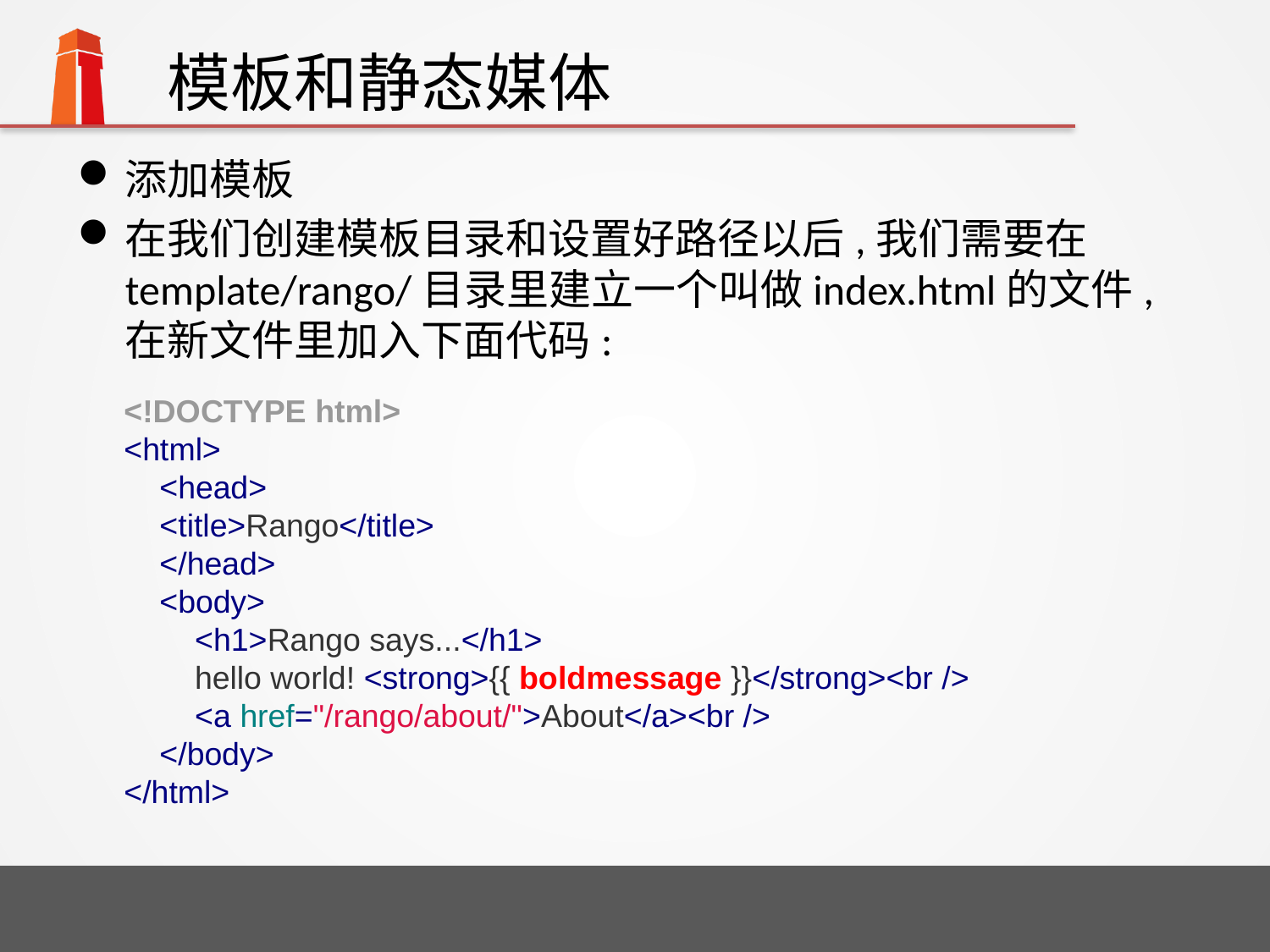

# 模板和静态媒体
添加模板
在我们创建模板目录和设置好路径以后,我们需要在template/rango/目录里建立一个叫做index.html的文件,在新文件里加入下面代码:
<!DOCTYPE html>
<html>
    <head>
    <title>Rango</title>
    </head>
    <body>
        <h1>Rango says...</h1>
        hello world! <strong>{{ boldmessage }}</strong><br />
        <a href="/rango/about/">About</a><br />
    </body>
</html>